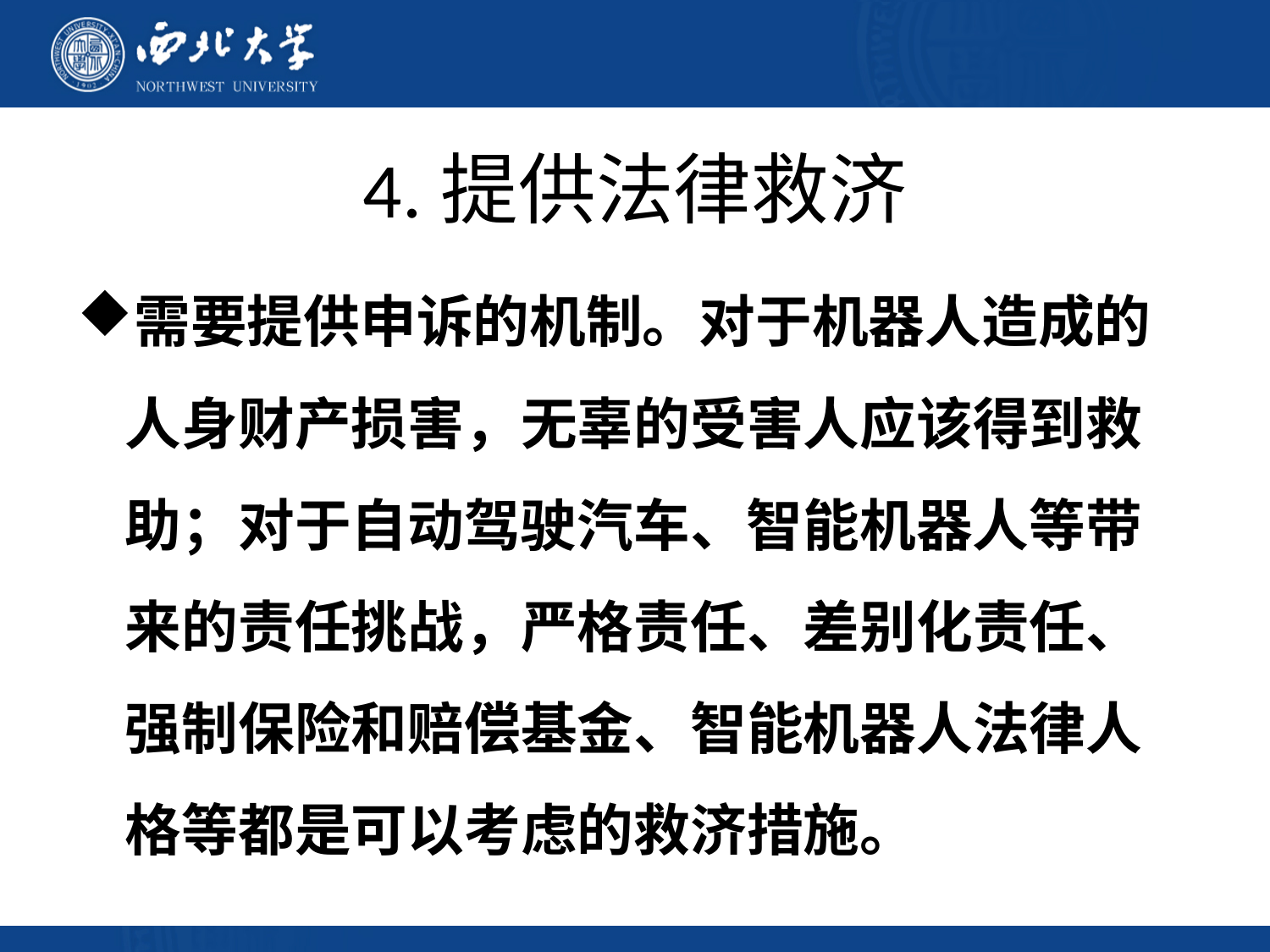

# 4.提供法律救济
需要提供申诉的机制。对于机器人造成的人身财产损害，无辜的受害人应该得到救助；对于自动驾驶汽车、智能机器人等带来的责任挑战，严格责任、差别化责任、强制保险和赔偿基金、智能机器人法律人格等都是可以考虑的救济措施。